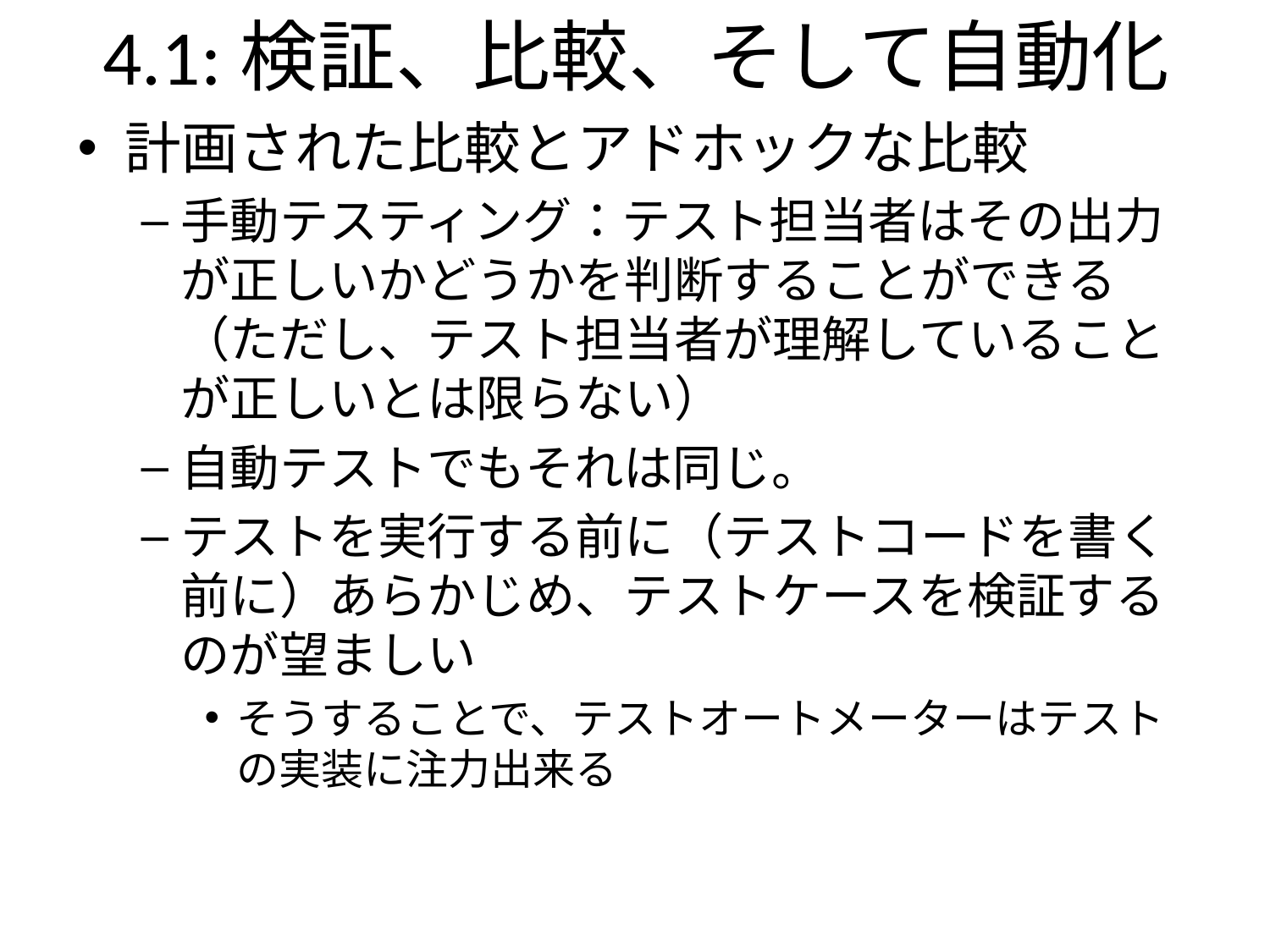

4.1:検証、比較、そして自動化
計画された比較とアドホックな比較
手動テスティング：テスト担当者はその出力が正しいかどうかを判断することができる（ただし、テスト担当者が理解していることが正しいとは限らない）
自動テストでもそれは同じ。
テストを実行する前に（テストコードを書く前に）あらかじめ、テストケースを検証するのが望ましい
そうすることで、テストオートメーターはテストの実装に注力出来る